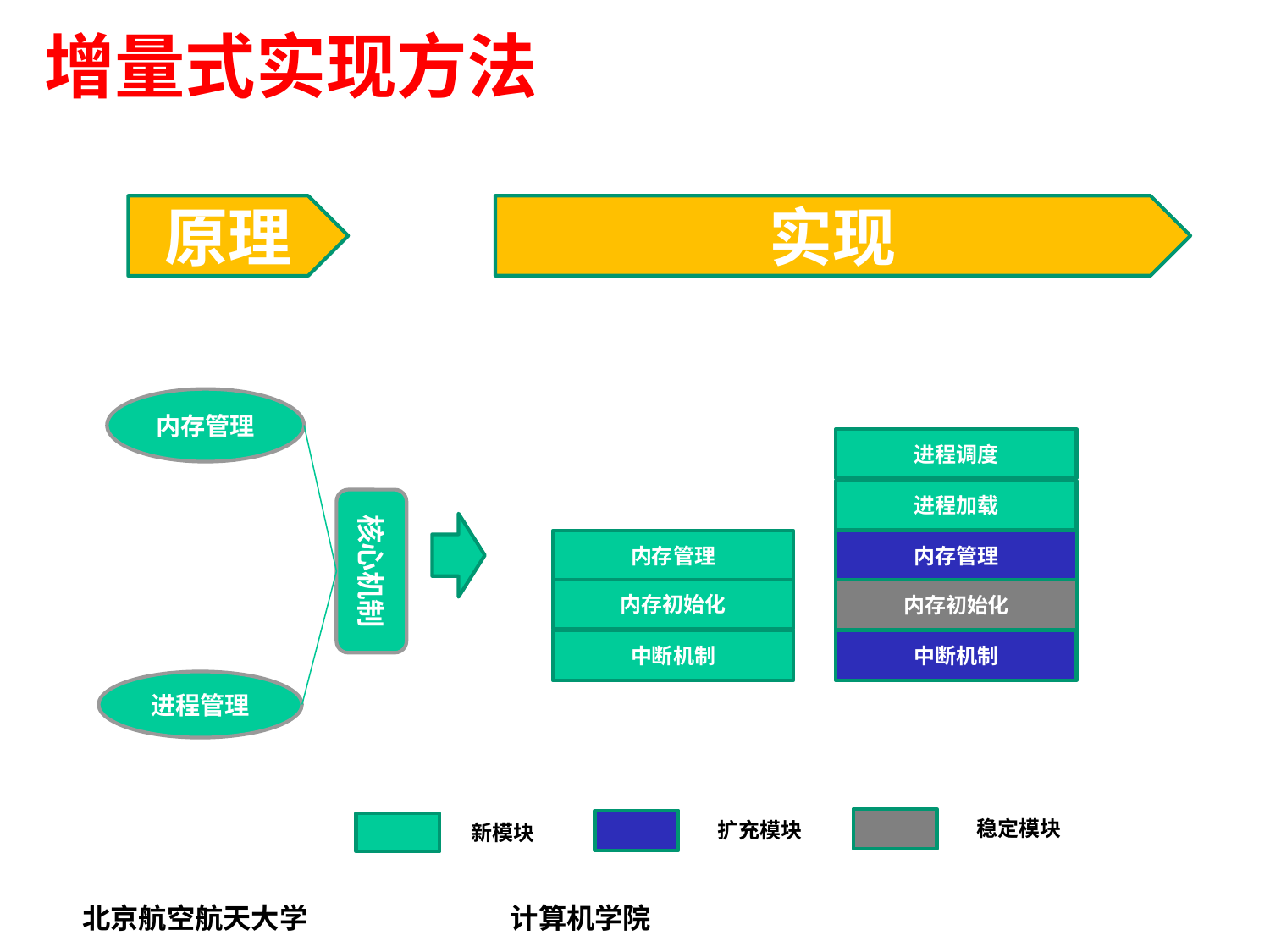

# 增量式实现方法
实现
原理
内存管理
进程调度
进程加载
内存管理
内存初始化
中断机制
内存管理
内存初始化
中断机制
核心机制

进程管理

稳定模块

扩充模块

新模块